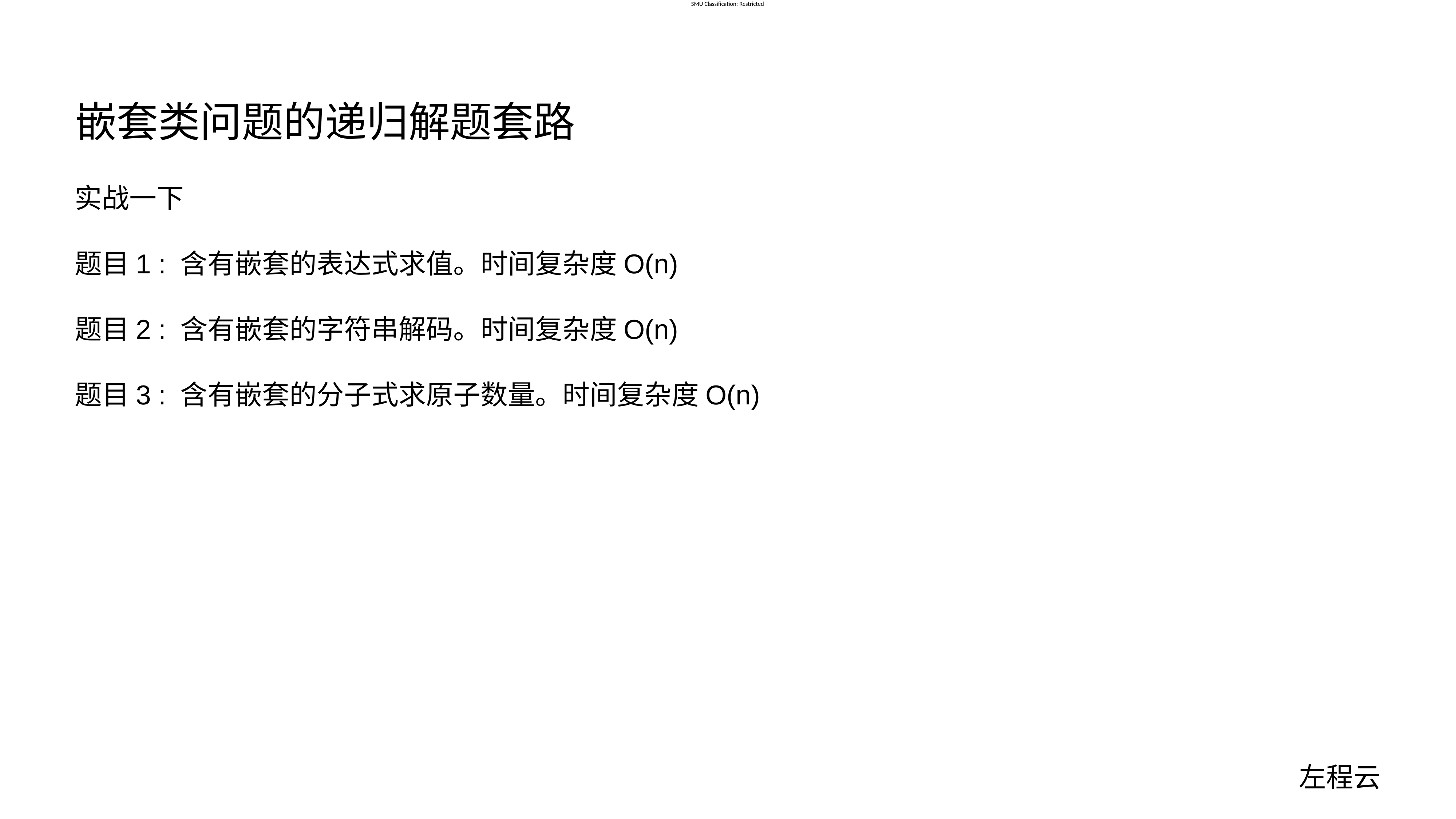

# 嵌套类问题的递归解题套路
实战一下

题目1 : 含有嵌套的表达式求值。时间复杂度O(n)

题目2 : 含有嵌套的字符串解码。时间复杂度O(n)

题目3 : 含有嵌套的分子式求原子数量。时间复杂度O(n)
左程云